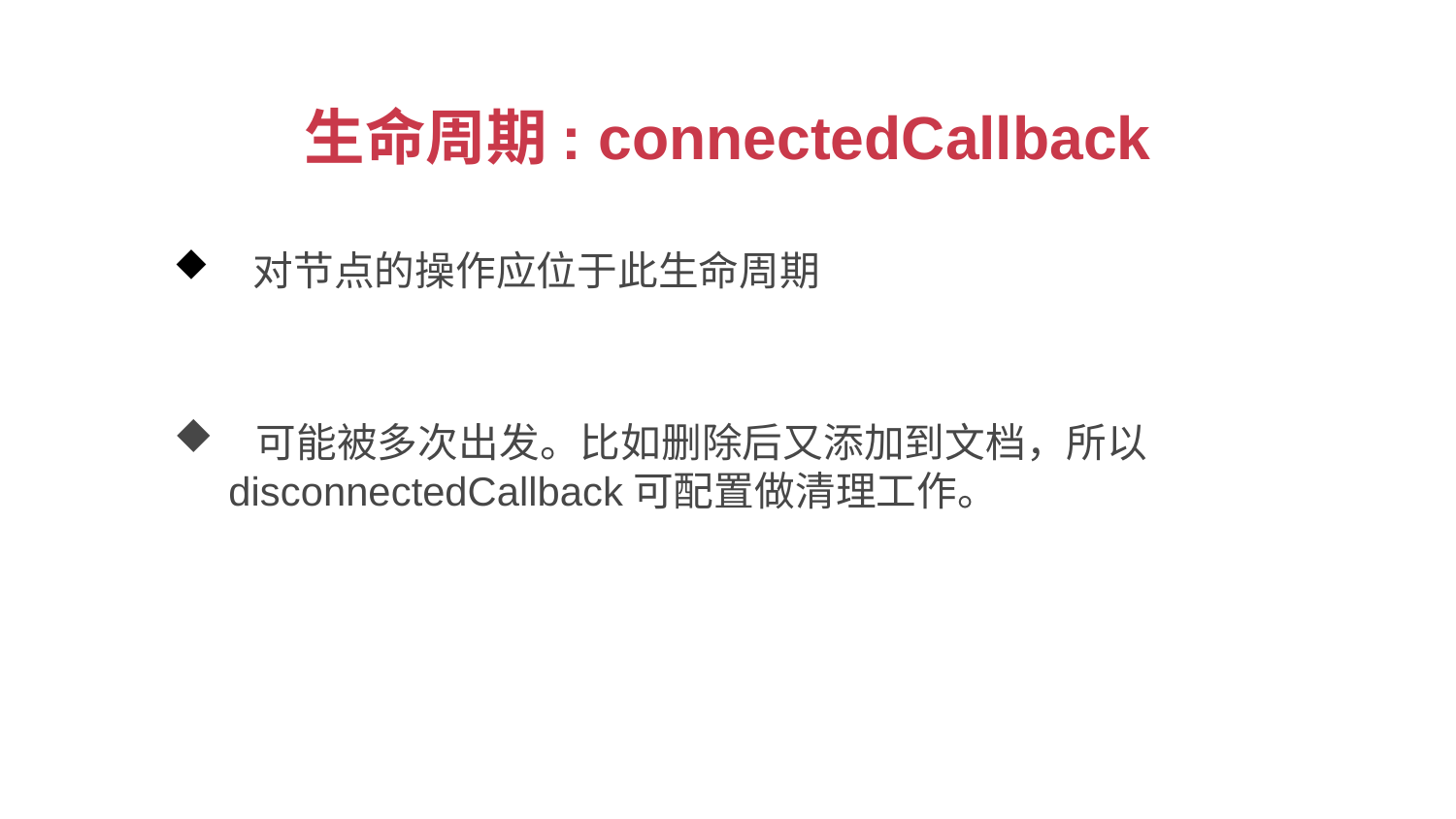

生命周期: connectedCallback
  对节点的操作应位于此生命周期
  可能被多次出发。比如删除后又添加到文档，所以disconnectedCallback可配置做清理工作。